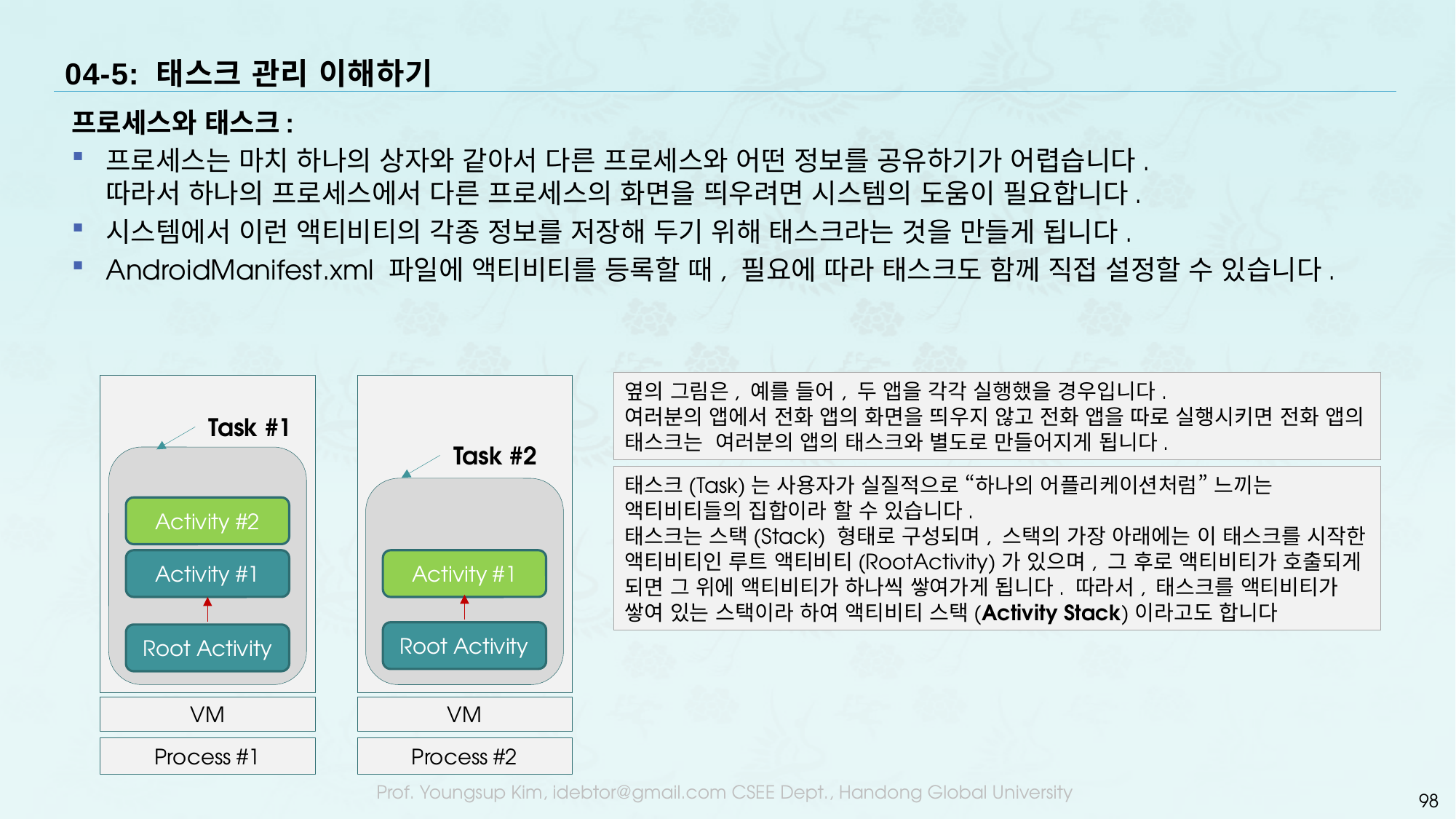

# 04-5: 태스크 관리 이해하기
프로세스와 태스크:
프로세스는 마치 하나의 상자와 같아서 다른 프로세스와 어떤 정보를 공유하기가 어렵습니다.
따라서 하나의 프로세스에서 다른 프로세스의 화면을 띄우려면 시스템의 도움이 필요합니다.
시스템에서 이런 액티비티의 각종 정보를 저장해 두기 위해 태스크라는 것을 만들게 됩니다.
AndroidManifest.xml 파일에 액티비티를 등록할 때, 필요에 따라 태스크도 함께 직접 설정할 수 있습니다.

옆의 그림은, 예를 들어, 두 앱을 각각 실행했을 경우입니다.
여러분의 앱에서 전화 앱의 화면을 띄우지 않고 전화 앱을 따로 실행시키면 전화 앱의 태스크는  여러분의 앱의 태스크와 별도로 만들어지게 됩니다.

Activity #1
VM
Process #2
Task #1
Task #2

태스크(Task)는 사용자가 실질적으로 “하나의 어플리케이션처럼” 느끼는 액티비티들의 집합이라 할 수 있습니다.
태스크는 스택(Stack) 형태로 구성되며, 스택의 가장 아래에는 이 태스크를 시작한 액티비티인 루트 액티비티(RootActivity)가 있으며, 그 후로 액티비티가 호출되게 되면 그 위에 액티비티가 하나씩 쌓여가게 됩니다. 따라서, 태스크를 액티비티가 쌓여 있는 스택이라 하여 액티비티 스택(Activity Stack)이라고도 합니다
Activity #2
Activity #1
Root Activity
Root Activity
VM
Process #1
98